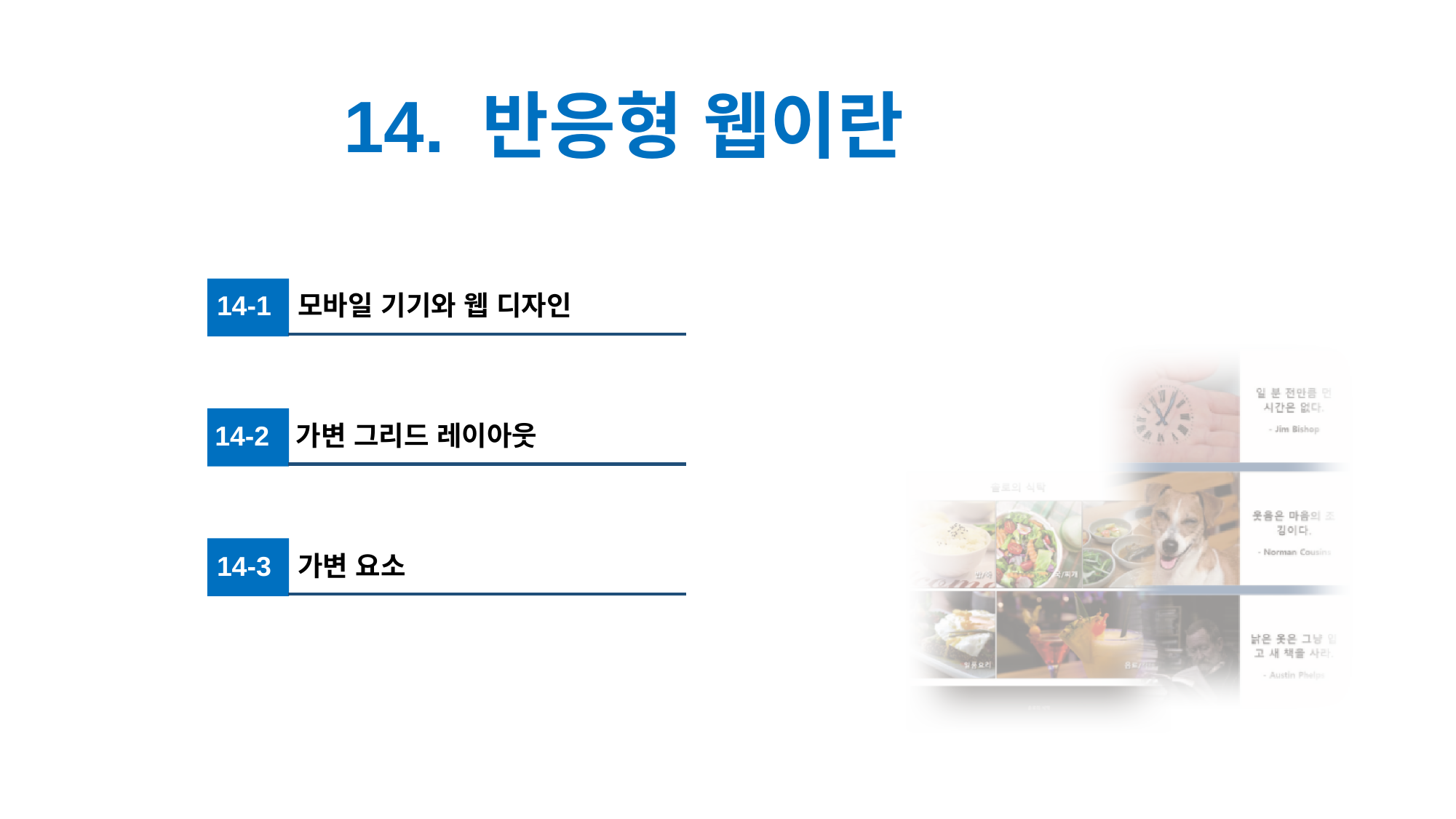

# 14. 반응형 웹이란
14-1
모바일 기기와 웹 디자인
14-2
가변 그리드 레이아웃
14-4
14-3
가변 요소
14-5
14-6